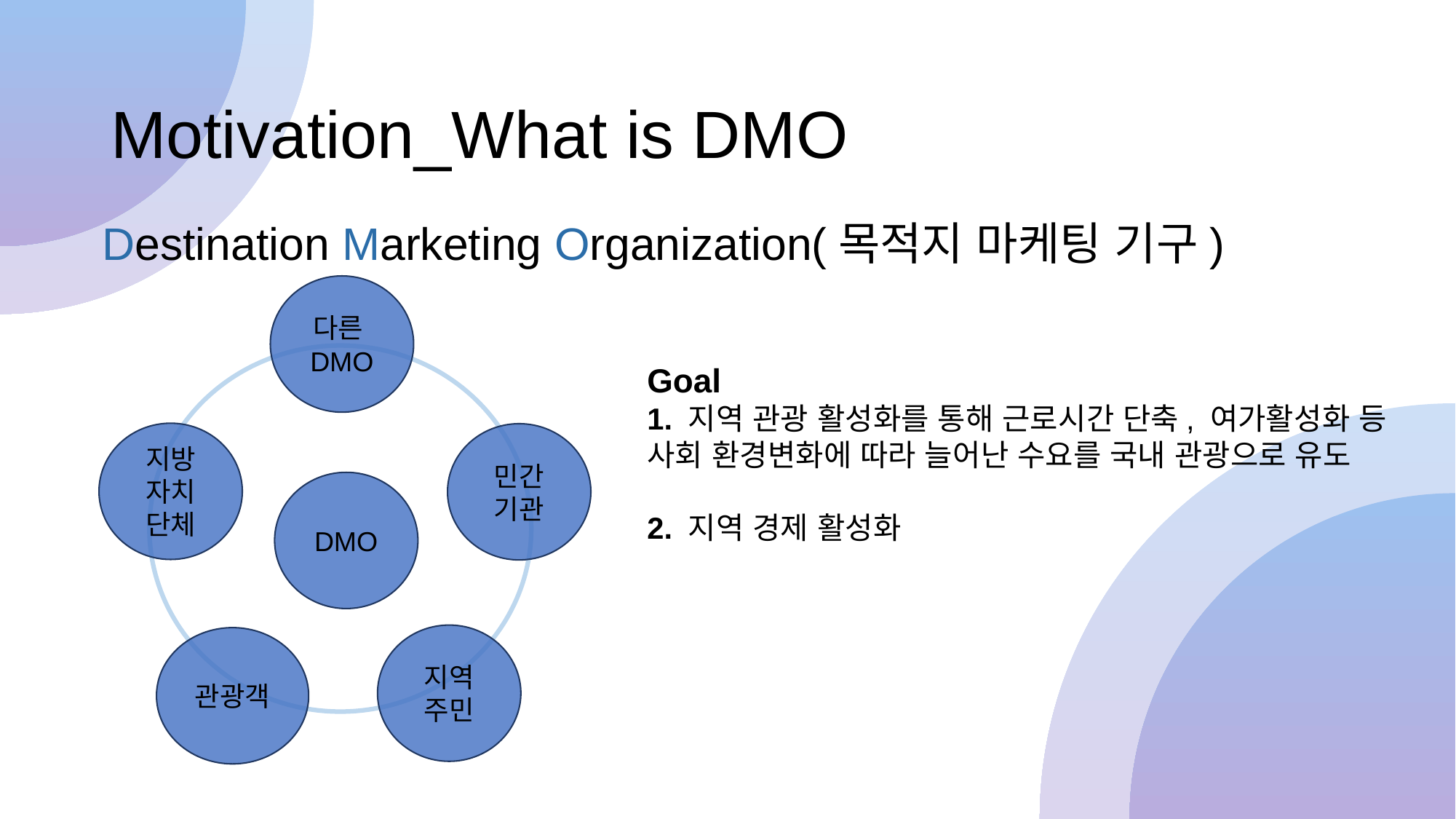

Motivation_What is DMO
Destination Marketing Organization(목적지 마케팅 기구)

다른
DMO
지방
자치
단체
민간
기관
DMO
지역 주민
관광객

Goal
1. 지역 관광 활성화를 통해 근로시간 단축, 여가활성화 등
사회 환경변화에 따라 늘어난 수요를 국내 관광으로 유도

2. 지역 경제 활성화